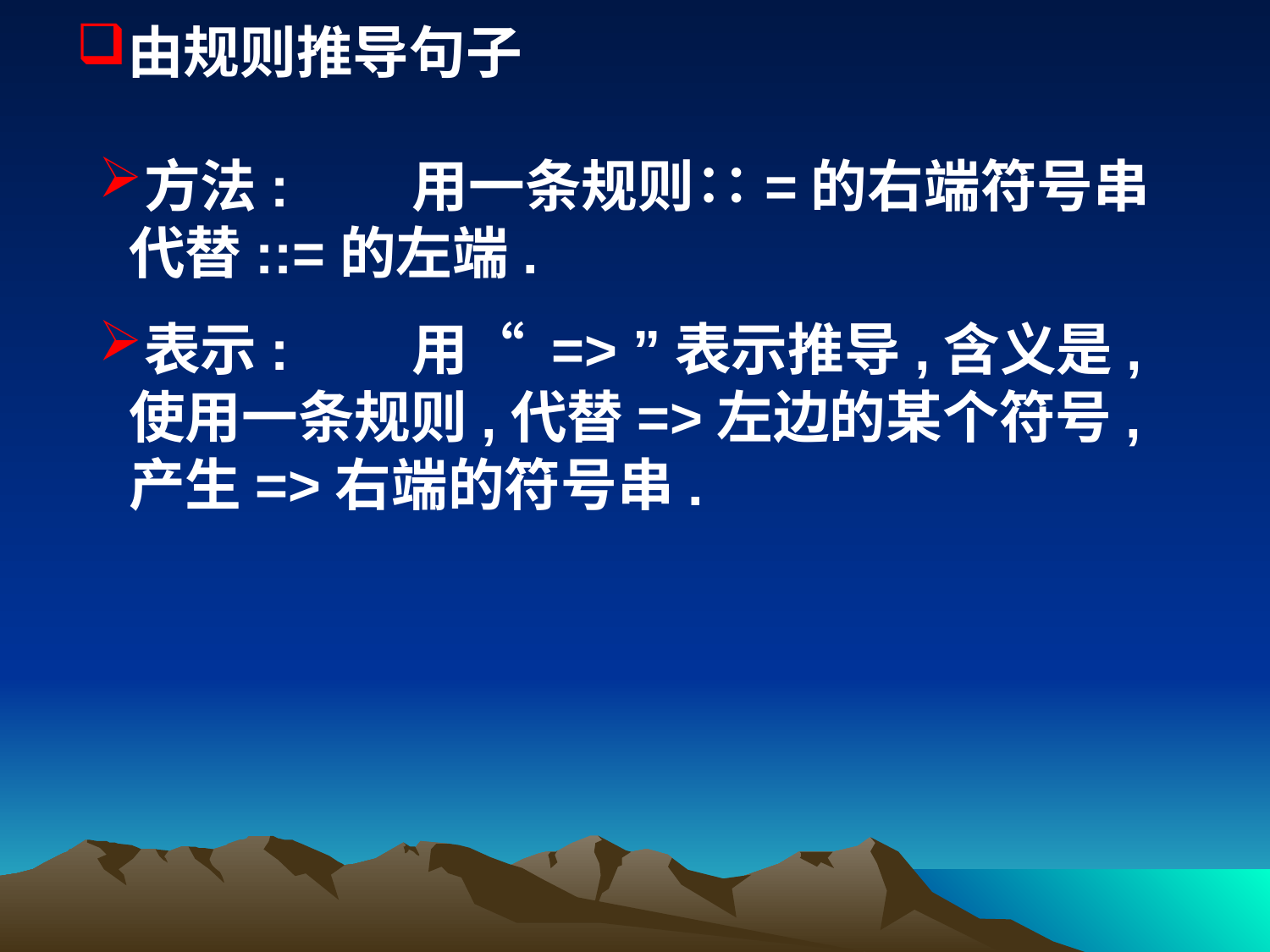

由规则推导句子
方法:	 用一条规则∷=的右端符号串代替::=的左端.
表示:	 用“ => ”表示推导,含义是,使用一条规则,代替=>左边的某个符号,产生=>右端的符号串.